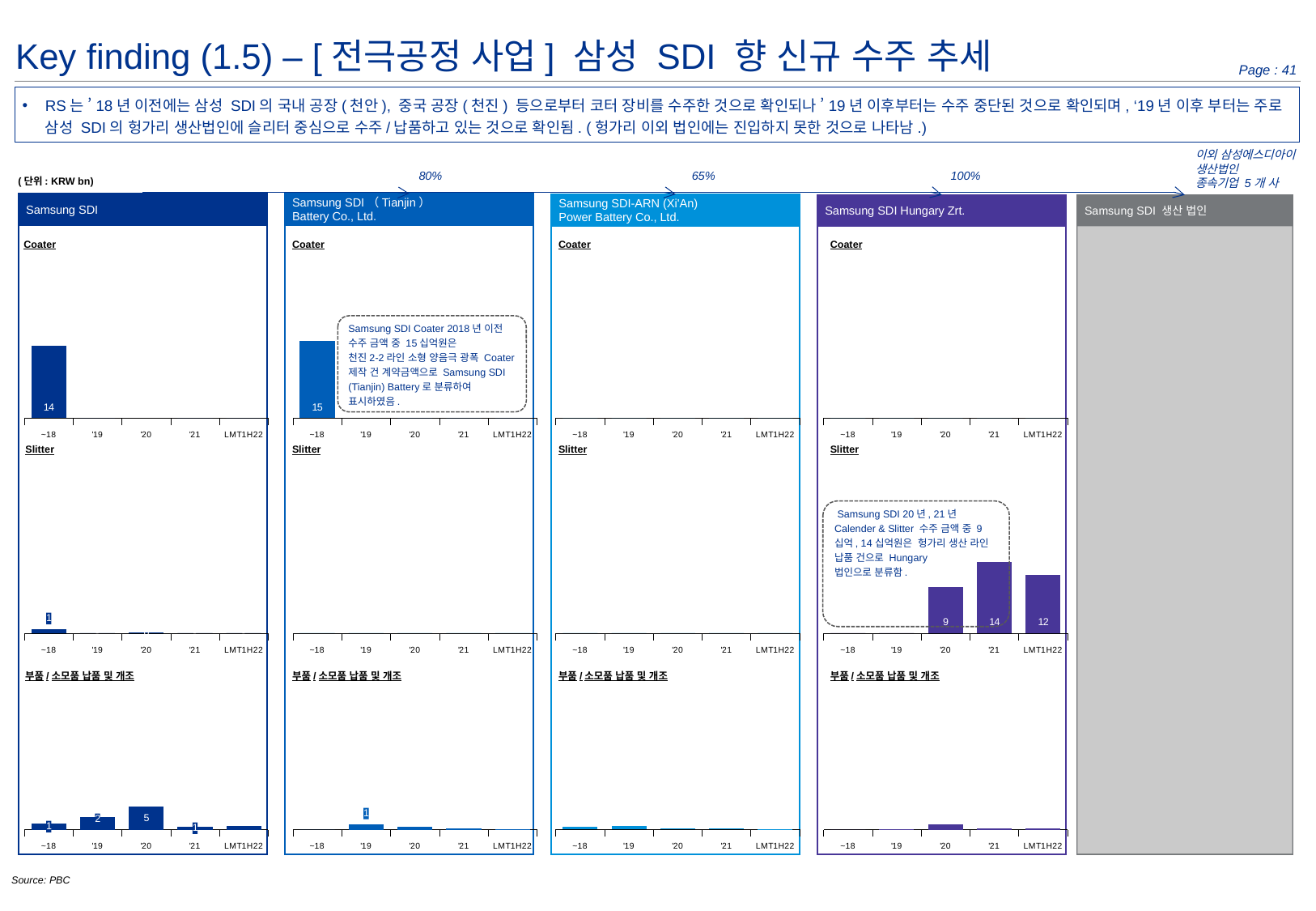

Key finding (1.5) – [전극공정 사업] 삼성 SDI 향 신규 수주 추세
RS는 ’18년 이전에는 삼성 SDI의 국내 공장(천안), 중국 공장(천진) 등으로부터 코터 장비를 수주한 것으로 확인되나 ’19년 이후부터는 수주 중단된 것으로 확인되며, ‘19년 이후 부터는 주로 삼성 SDI의 헝가리 생산법인에 슬리터 중심으로 수주/납품하고 있는 것으로 확인됨. (헝가리 이외 법인에는 진입하지 못한 것으로 나타남.)
이외 삼성에스디아이 생산법인
종속기업 5개 사
80%
65%
100%
(단위: KRW bn)
Samsung SDI

Samsung SDI（Tianjin）
Battery Co., Ltd.

Samsung SDI-ARN (Xi'An)
Power Battery Co., Ltd.

Samsung SDI 생산 법인

Samsung SDI Hungary Zrt.

Coater
Coater
Coater
Coater

### Chart

| Category |  |
|---|---|
| ~18 | 0.0 |
| '19 | 0.0 |
| '20 | 0.0 |
| '21 | 0.0 |
| LMT1H22 | 0.0 |

### Chart

| Category |  |
|---|---|
| ~18 | 14286890000.0 |
| '19 | 0.0 |
| '20 | -87500000.0 |
| '21 | 0.0 |
| LMT1H22 | 0.0 |

### Chart

| Category |  |
|---|---|
| ~18 | 15236700000.0 |
| '19 | -800000000.0 |
| '20 | 0.0 |
| '21 | 0.0 |
| LMT1H22 | 0.0 |

### Chart

| Category |  |
|---|---|
| ~18 | 0.0 |
| '19 | 0.0 |
| '20 | 0.0 |
| '21 | 0.0 |
| LMT1H22 | 0.0 |
Samsung SDI Coater 2018년 이전 수주 금액 중 15십억원은
천진2-2라인 소형 양음극 광폭 Coater 제작 건 계약금액으로 Samsung SDI (Tianjin) Battery로 분류하여 표시하였음.
Slitter
Slitter
Slitter
Slitter

### Chart

| Category |  |
|---|---|
| ~18 | 0.0 |
| '19 | 0.0 |
| '20 | 0.0 |
| '21 | 0.0 |
| LMT1H22 | 0.0 |

### Chart

| Category |  |
|---|---|
| ~18 | 840000000.0 |
| '19 | 0.0 |
| '20 | 110000000.0 |
| '21 | 0.0 |
| LMT1H22 | 0.0 |

### Chart

| Category |  |
|---|---|
| ~18 | 0.0 |
| '19 | 0.0 |
| '20 | 0.0 |
| '21 | 0.0 |
| LMT1H22 | 0.0 |

### Chart

| Category |  |
|---|---|
| ~18 | 0.0 |
| '19 | 0.0 |
| '20 | 9145700000.0 |
| '21 | 14114200000.0 |
| LMT1H22 | 11544000000.0 |
 Samsung SDI 20년, 21년  Calender & Slitter 수주 금액 중 9십억, 14십억원은  헝가리 생산 라인 납품 건으로 Hungary
법인으로 분류함.

### Chart

| Category |  |
|---|---|
| ~18 | 580000000.0 |
| '19 | 677364340.0 |
| '20 | 255020718.0 |
| '21 | 289727735.0 |
| LMT1H22 | 98097563.0 |

### Chart

| Category |  |
|---|---|
| ~18 | 1218810100.0 |
| '19 | 2479502700.0 |
| '20 | 4516270555.0 |
| '21 | 577427000.0 |
| LMT1H22 | 789545000.0 |

### Chart

| Category |  |
|---|---|
| ~18 | 0.0 |
| '19 | 1108820000.0 |
| '20 | 484780000.0 |
| '21 | 267927042.0 |
| LMT1H22 | 111258385.0 |

### Chart

| Category |  |
|---|---|
| ~18 | 0.0 |
| '19 | 95000000.0 |
| '20 | 1050145602.0 |
| '21 | 201146976.0 |
| LMT1H22 | 285870399.0 |
부품/소모품 납품 및 개조
부품/소모품 납품 및 개조
부품/소모품 납품 및 개조
부품/소모품 납품 및 개조

Source: PBC